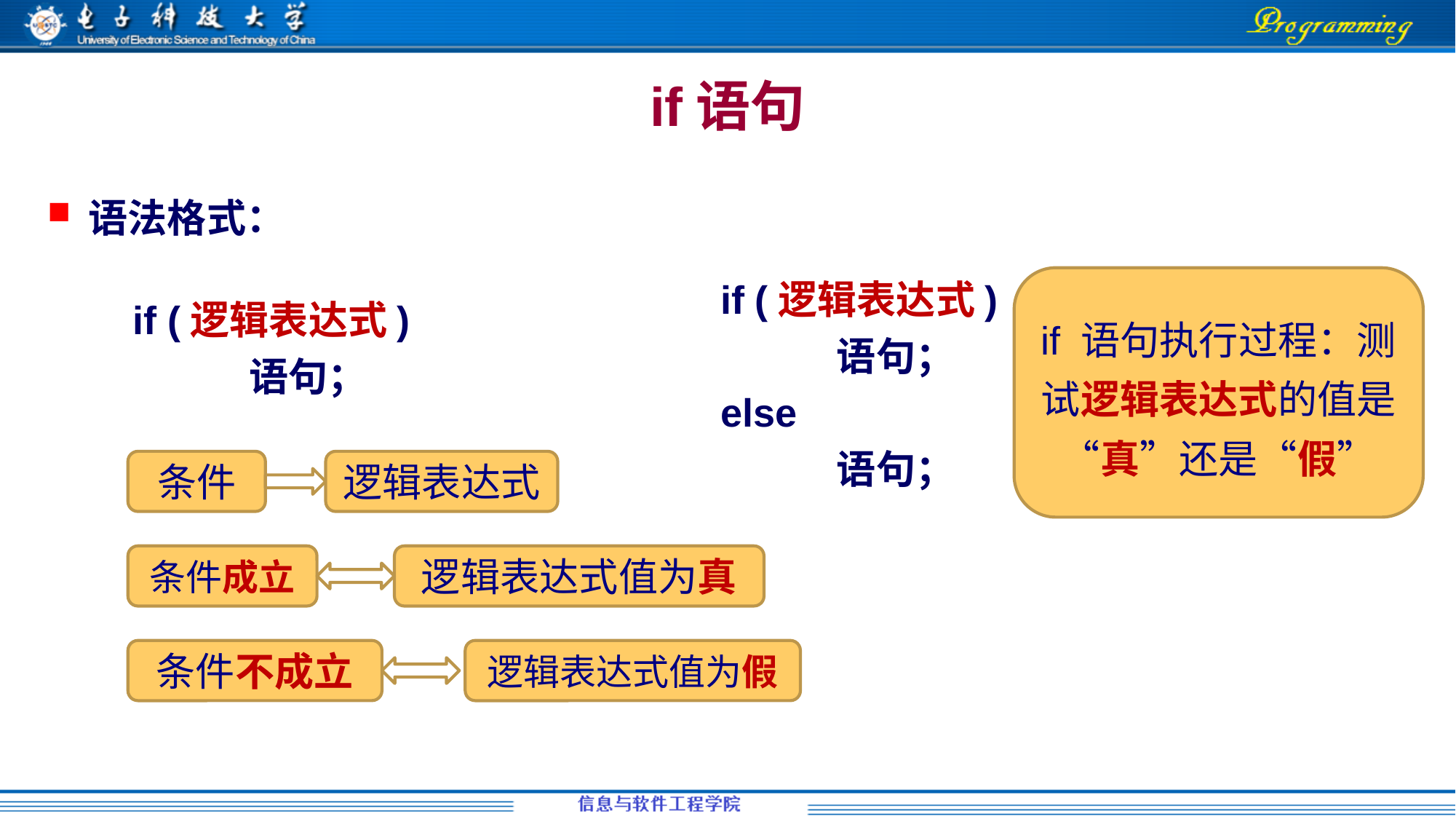

# if语句
语法格式：
if (逻辑表达式)
            语句；
else
            语句；
if (逻辑表达式)
            语句；

if 语句执行过程：测试逻辑表达式的值是“真”还是“假”
条件
逻辑表达式

条件成立
逻辑表达式值为真

条件不成立
逻辑表达式值为假